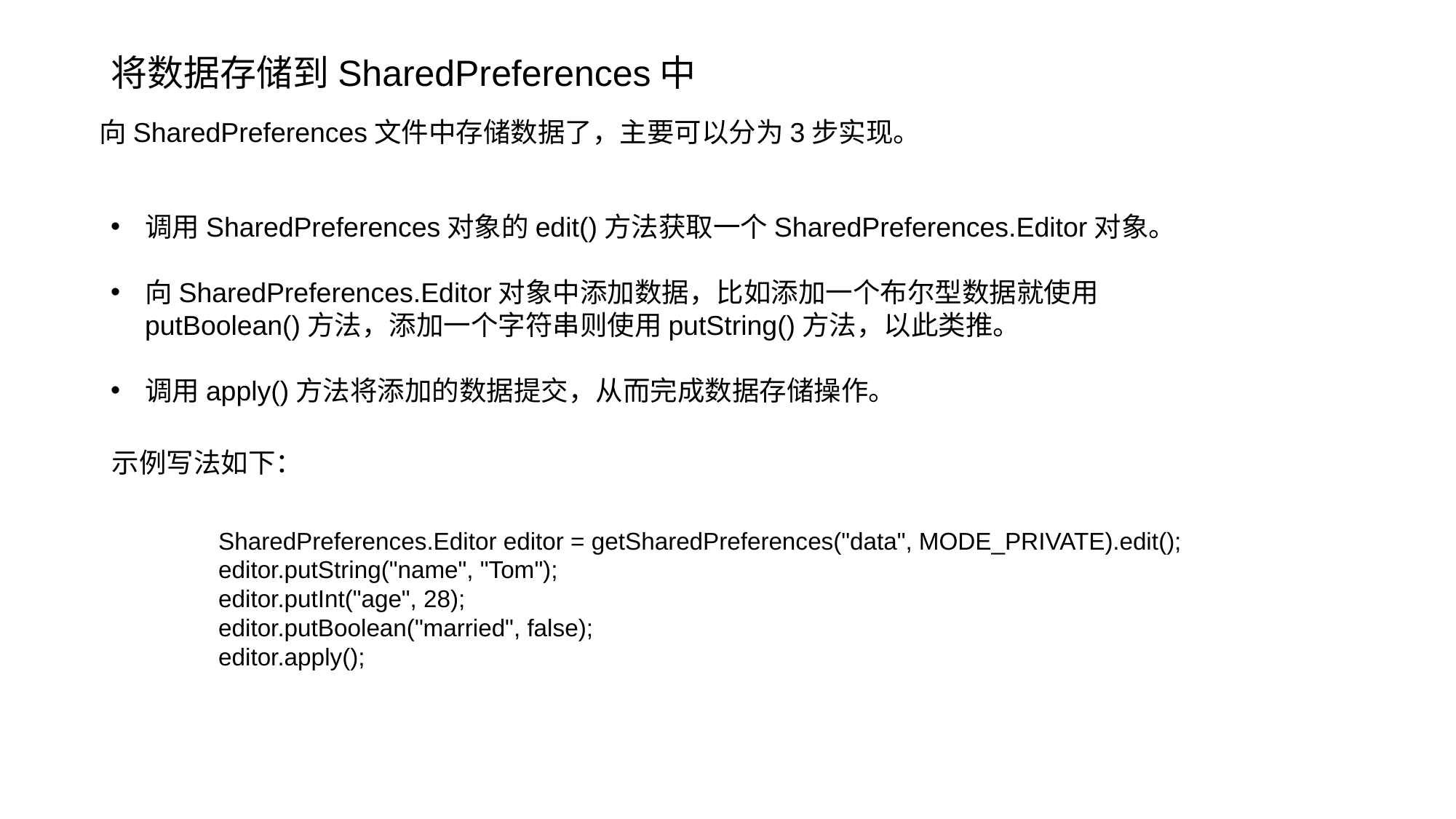

# 将数据存储到SharedPreferences中
向SharedPreferences文件中存储数据了，主要可以分为3步实现。
调用SharedPreferences对象的edit()方法获取一个SharedPreferences.Editor对象。

向SharedPreferences.Editor对象中添加数据，比如添加一个布尔型数据就使用putBoolean()方法，添加一个字符串则使用putString()方法，以此类推。

调用apply()方法将添加的数据提交，从而完成数据存储操作。
示例写法如下：
                SharedPreferences.Editor editor = getSharedPreferences("data", MODE_PRIVATE).edit();
                editor.putString("name", "Tom");
                editor.putInt("age", 28);
                editor.putBoolean("married", false);
                editor.apply();